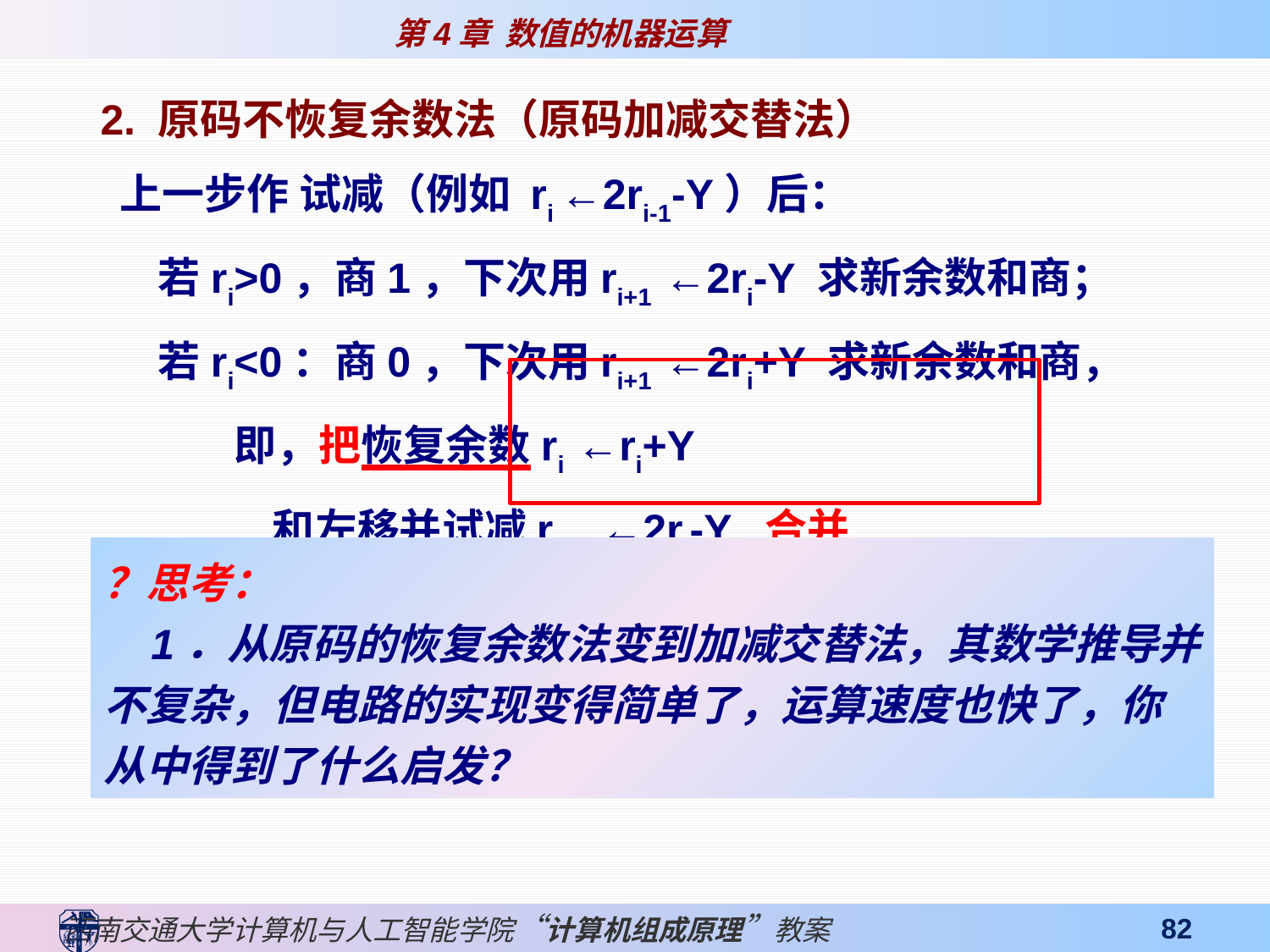

2. 原码不恢复余数法（原码加减交替法）
      上一步作 试减（例如 ri ←2ri-1-Y）后：
          若ri>0，商1，下次用ri+1 ←2ri-Y 求新余数和商；
          若ri<0：商0，下次用ri+1 ←2ri+Y 求新余数和商，
                  即，把恢复余数ri ←ri+Y
                      和左移并试减ri+1 ←2ri-Y  合并

？思考：
    1．从原码的恢复余数法变到加减交替法，其数学推导并不复杂，但电路的实现变得简单了，运算速度也快了，你从中得到了什么启发？